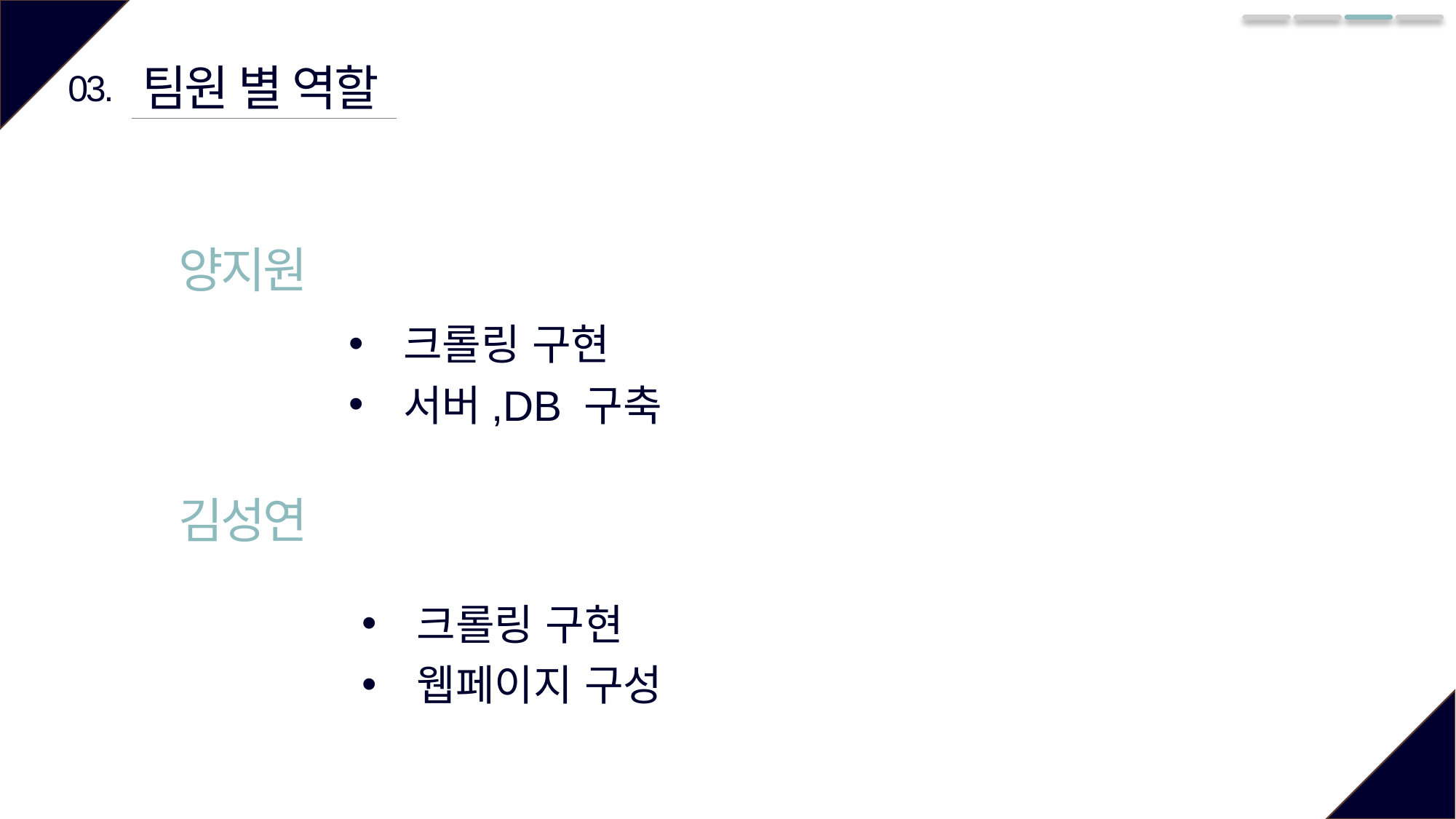

팀원 별 역할
03.
양지원
크롤링 구현
서버,DB 구축
김성연
크롤링 구현
웹페이지 구성